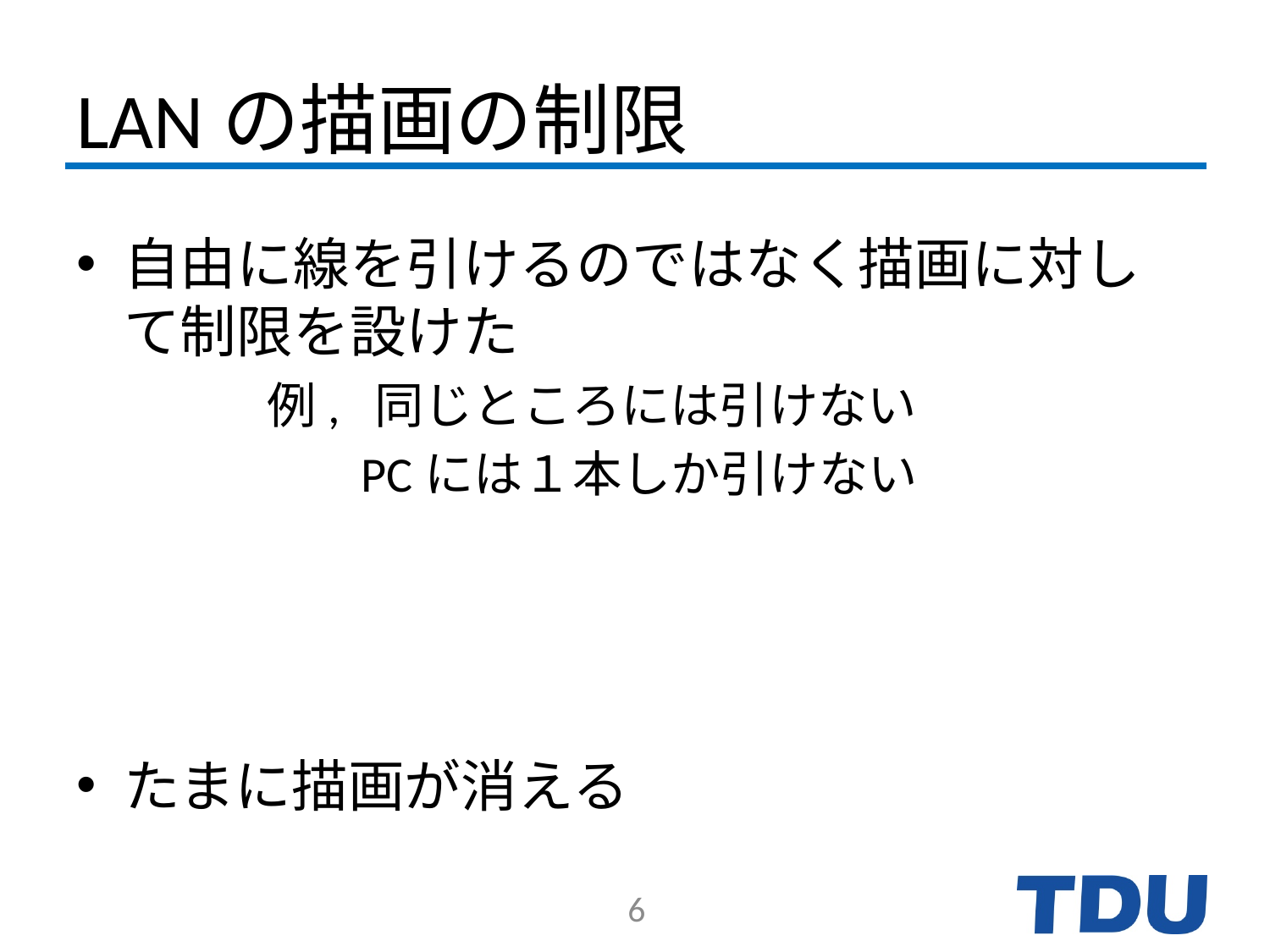

# LANの描画の制限
自由に線を引けるのではなく描画に対して制限を設けた
	例,  同じところには引けない
	　   PCには１本しか引けない

たまに描画が消える
6